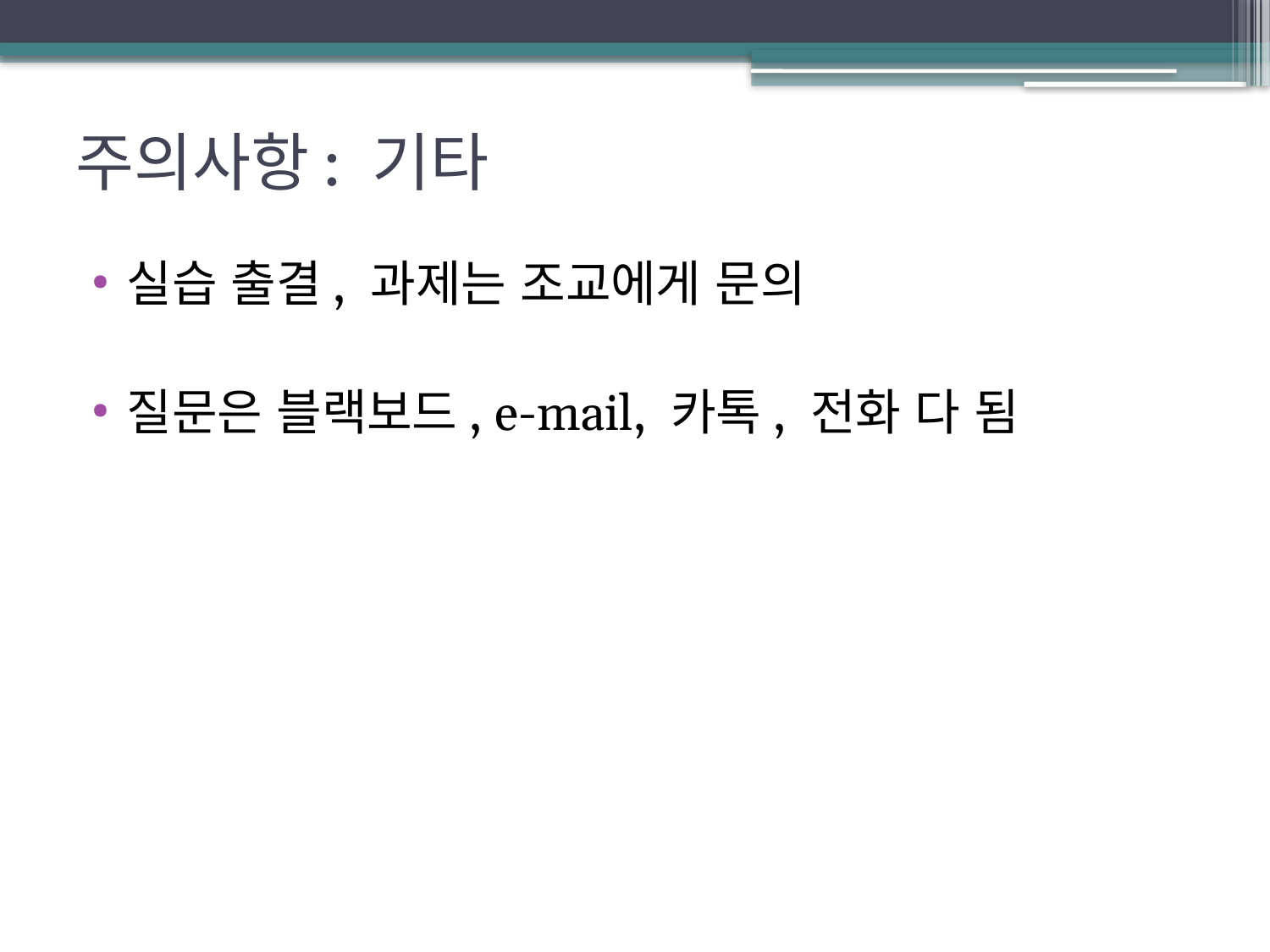

# 주의사항: 기타
실습 출결, 과제는 조교에게 문의

질문은 블랙보드, e-mail, 카톡, 전화 다 됨